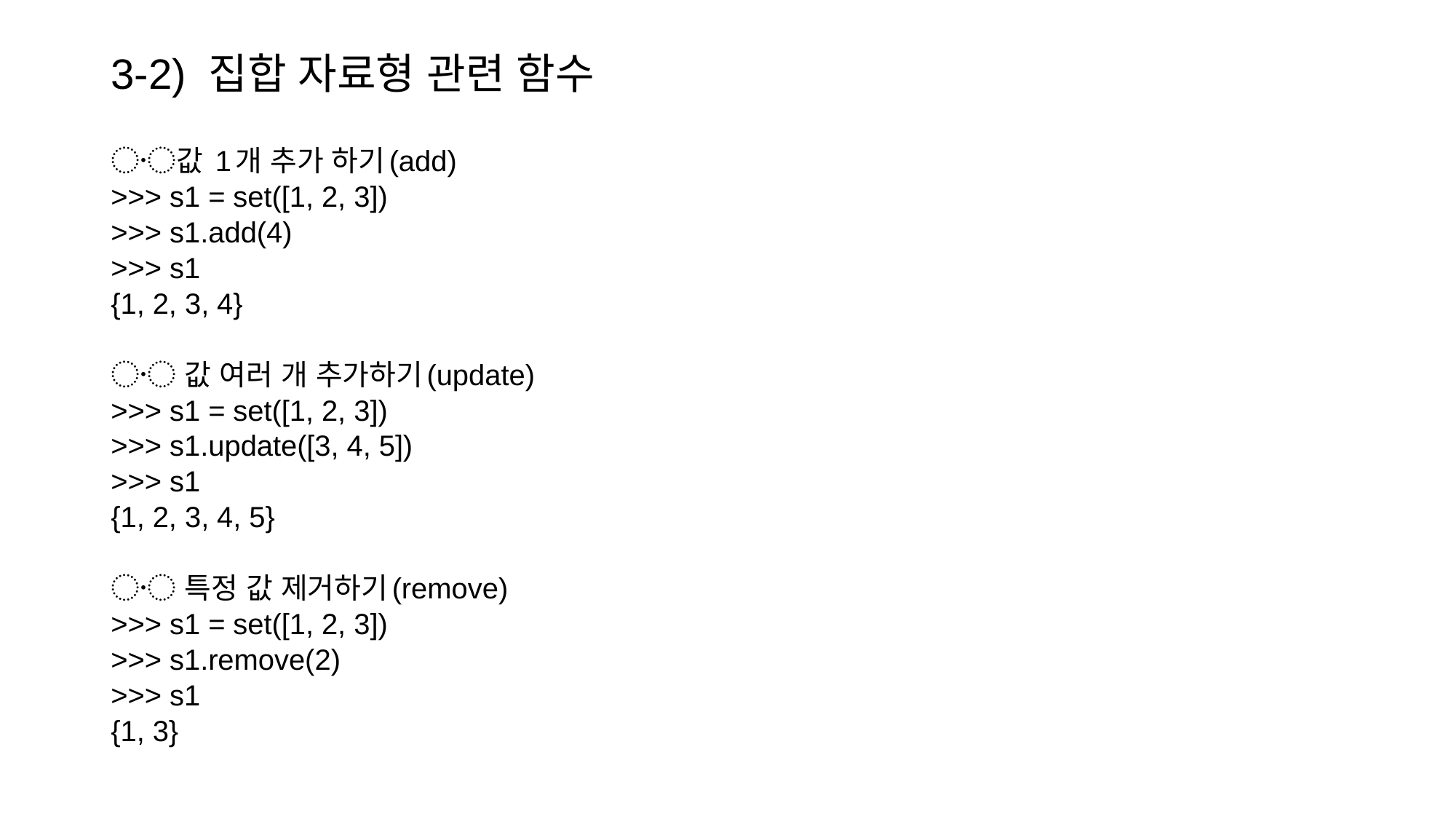

# 3-2) 집합 자료형 관련 함수
〮값 1개 추가 하기(add)
>>> s1 = set([1, 2, 3])
>>> s1.add(4)
>>> s1
{1, 2, 3, 4}

〮 값 여러 개 추가하기(update)
>>> s1 = set([1, 2, 3])
>>> s1.update([3, 4, 5])
>>> s1
{1, 2, 3, 4, 5}

〮 특정 값 제거하기(remove)
>>> s1 = set([1, 2, 3])
>>> s1.remove(2)
>>> s1
{1, 3}